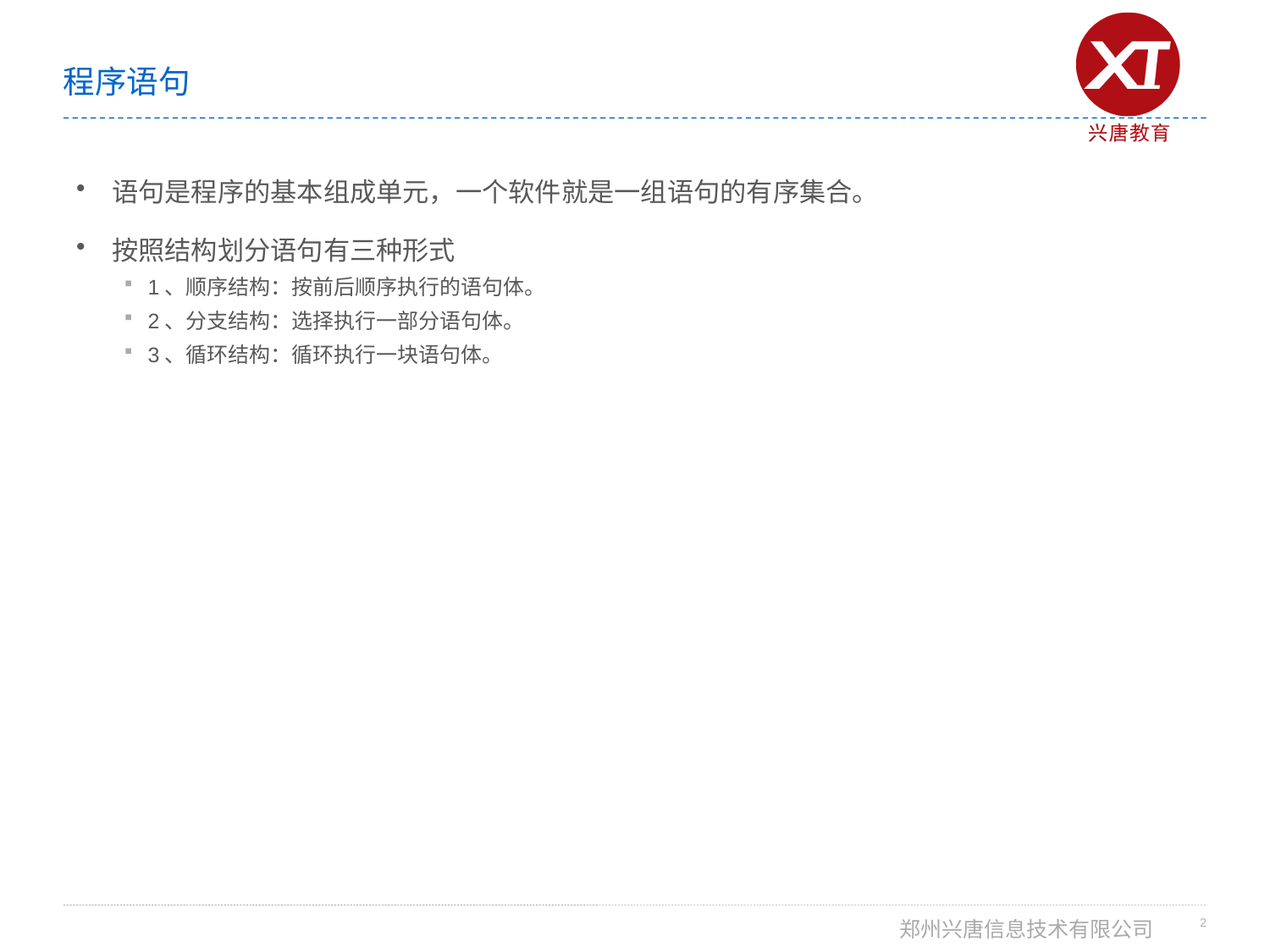

# 程序语句
语句是程序的基本组成单元，一个软件就是一组语句的有序集合。
按照结构划分语句有三种形式
1、顺序结构：按前后顺序执行的语句体。
2、分支结构：选择执行一部分语句体。
3、循环结构：循环执行一块语句体。
2